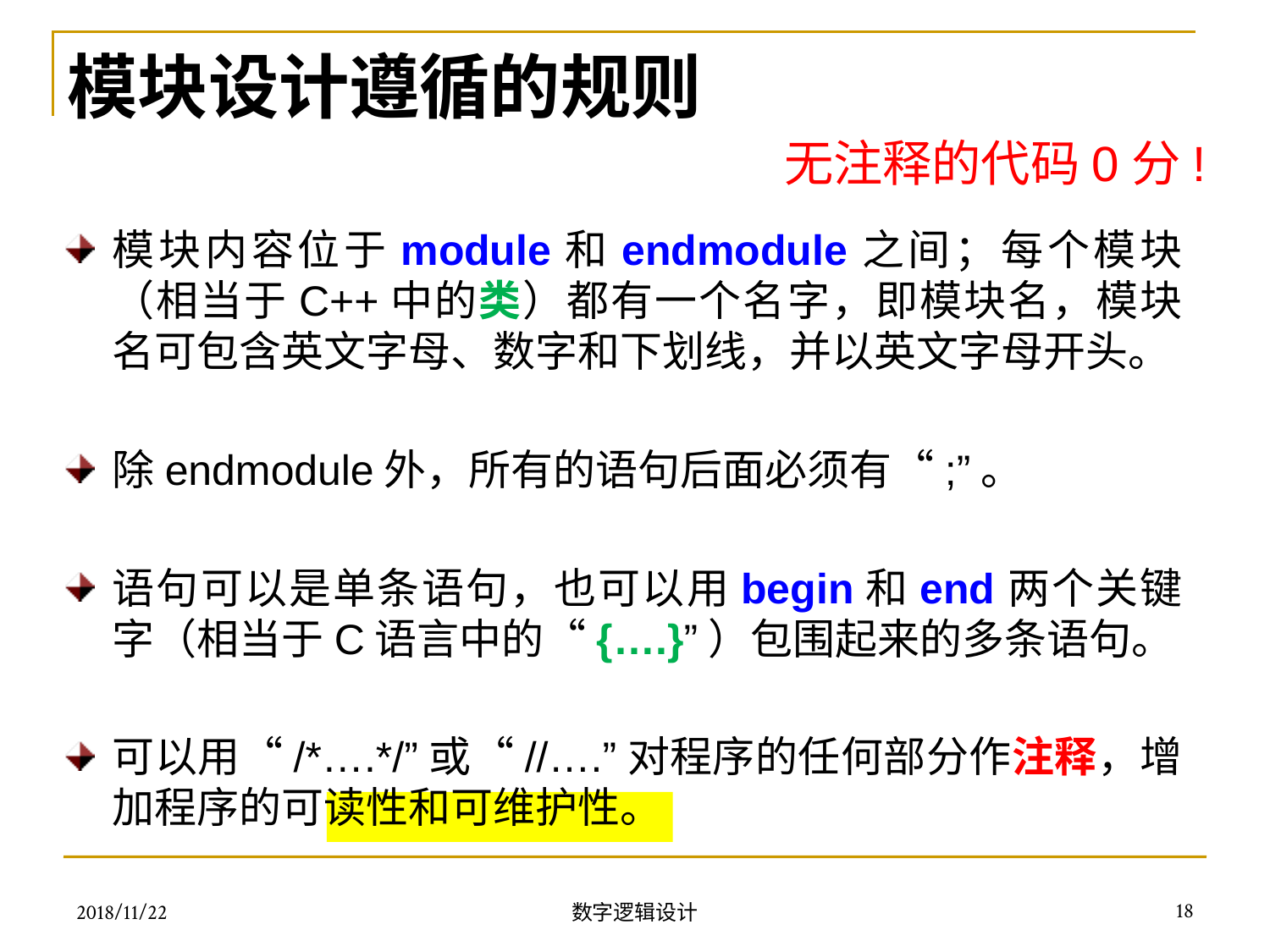

模块设计遵循的规则
无注释的代码0分!
模块内容位于module和endmodule之间；每个模块（相当于C++中的类）都有一个名字，即模块名，模块名可包含英文字母、数字和下划线，并以英文字母开头。

除endmodule外，所有的语句后面必须有“;”。

语句可以是单条语句，也可以用begin和end两个关键字（相当于C语言中的“{….}”）包围起来的多条语句。

可以用“/*….*/”或“//….”对程序的任何部分作注释，增加程序的可读性和可维护性。

2018/11/22
18
数字逻辑设计